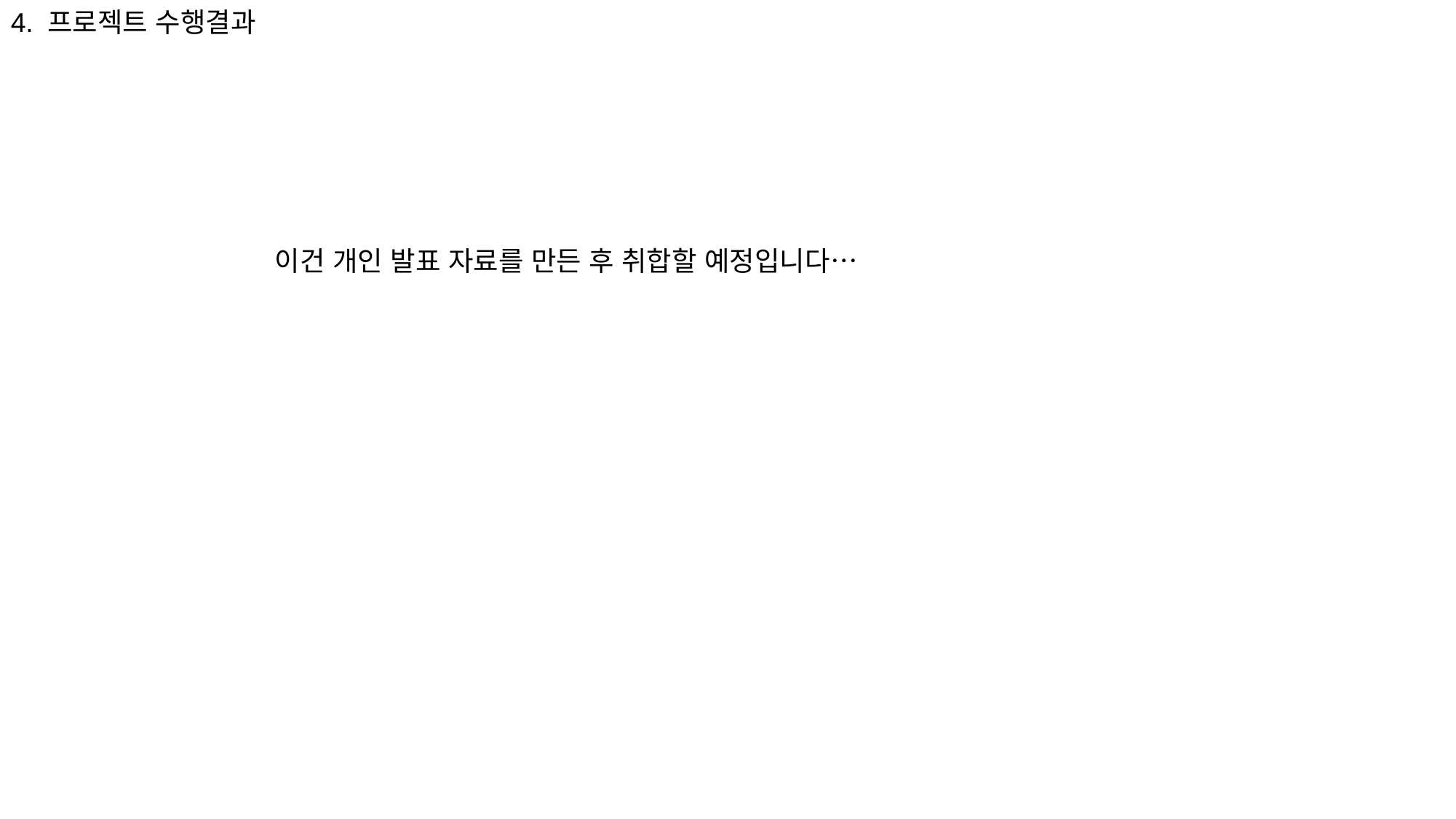

4. 프로젝트 수행결과
이건 개인 발표 자료를 만든 후 취합할 예정입니다…